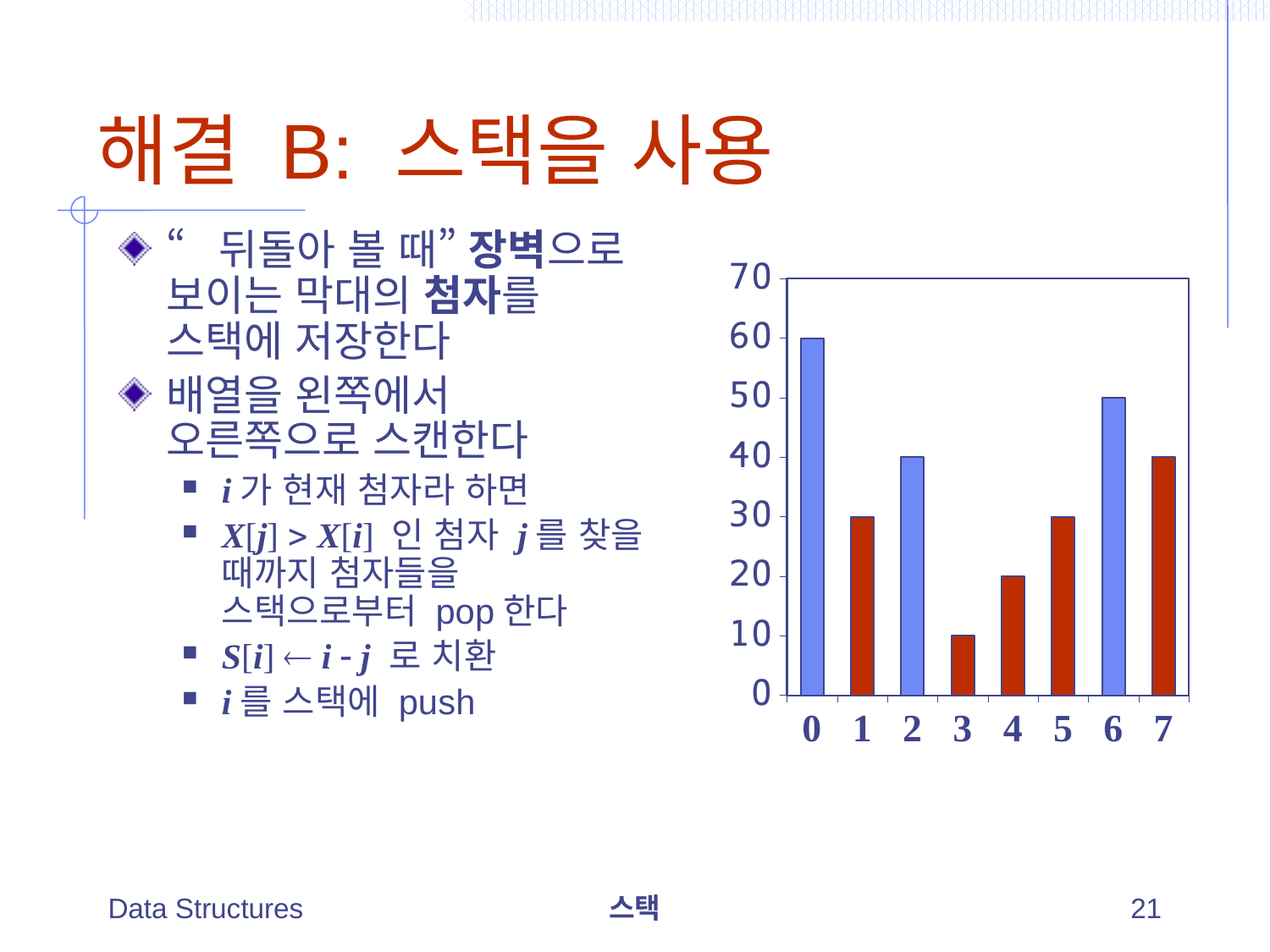

# 해결 B: 스택을 사용
“뒤돌아 볼 때” 장벽으로 보이는 막대의 첨자를 스택에 저장한다
배열을 왼쪽에서 오른쪽으로 스캔한다
i가 현재 첨자라 하면
X[j] > X[i] 인 첨자 j를 찾을 때까지 첨자들을 스택으로부터 pop한다
S[i] ← i − j 로 치환
i를 스택에 push

### Chart

| Category | X |
|---|---|
| 0 | 60.0 |
| 1 | 30.0 |
| 2 | 40.0 |
| 3 | 10.0 |
| 4 | 20.0 |
| 5 | 30.0 |
| 6 | 50.0 |
| 7 | 40.0 |
Data Structures
스택
21